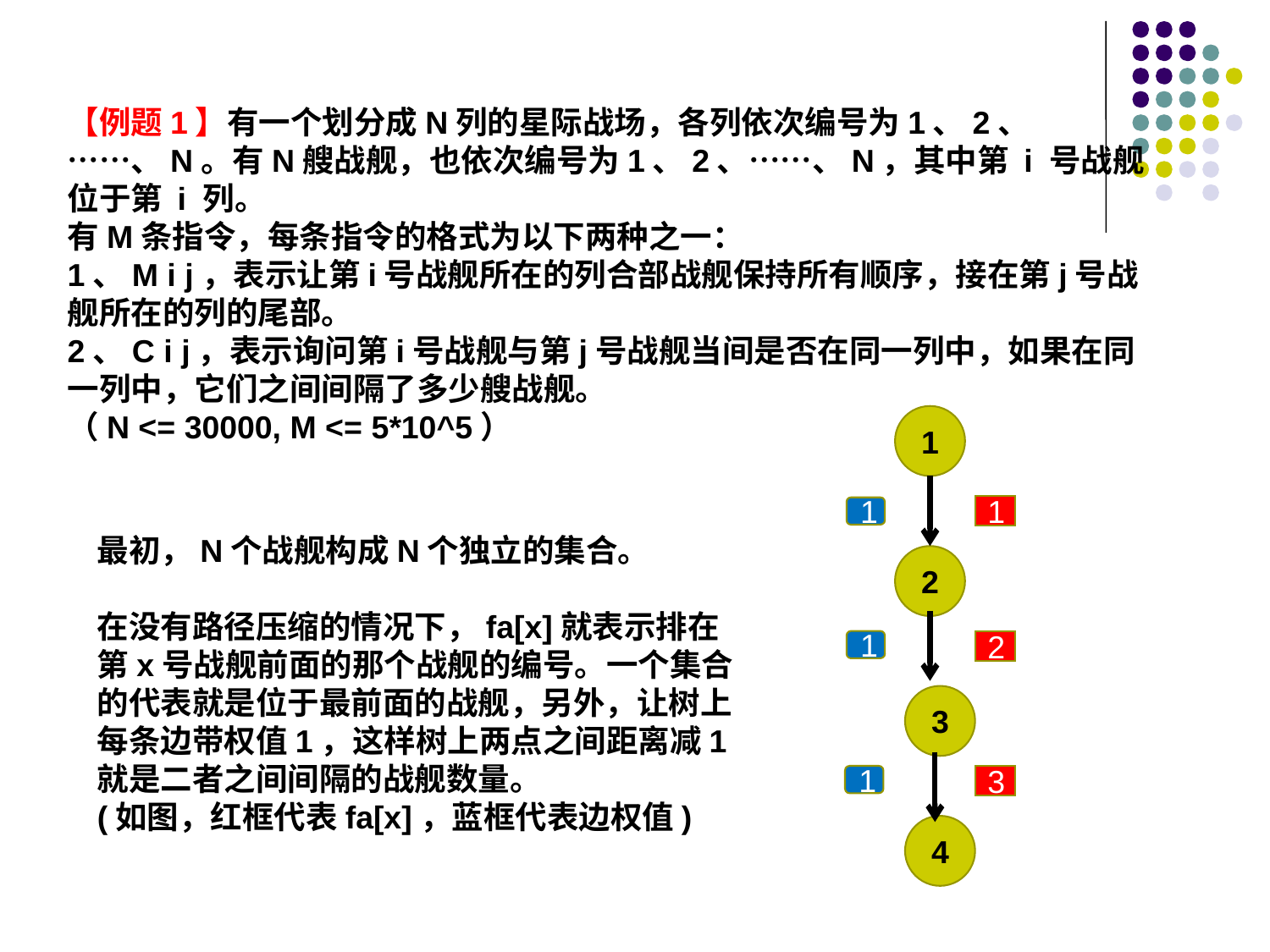

【例题1】有一个划分成N列的星际战场，各列依次编号为1、2、……、N。有N艘战舰，也依次编号为1、2、……、N，其中第 i 号战舰位于第 i 列。
有M条指令，每条指令的格式为以下两种之一：
1、M i j，表示让第i号战舰所在的列合部战舰保持所有顺序，接在第j号战舰所在的列的尾部。
2、C i j，表示询问第i号战舰与第j号战舰当间是否在同一列中，如果在同一列中，它们之间间隔了多少艘战舰。
（N <= 30000, M <= 5*10^5）
1
1
1
2
1
2
3
1
3
4
最初，N个战舰构成N个独立的集合。

在没有路径压缩的情况下，fa[x]就表示排在第x号战舰前面的那个战舰的编号。一个集合的代表就是位于最前面的战舰，另外，让树上每条边带权值1，这样树上两点之间距离减1就是二者之间间隔的战舰数量。
(如图，红框代表fa[x]，蓝框代表边权值)